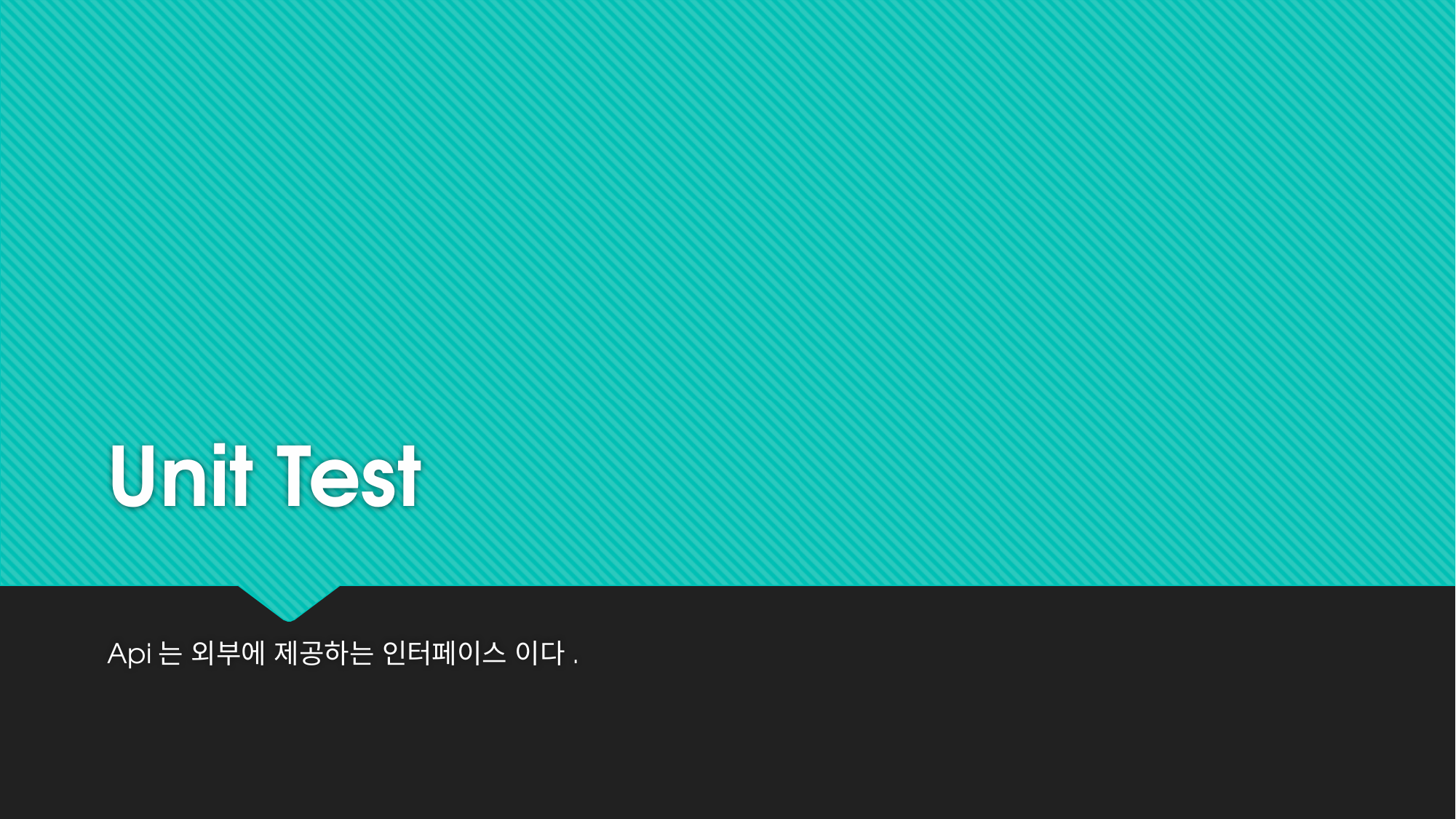

# Unit Test
Api는 외부에 제공하는 인터페이스 이다.